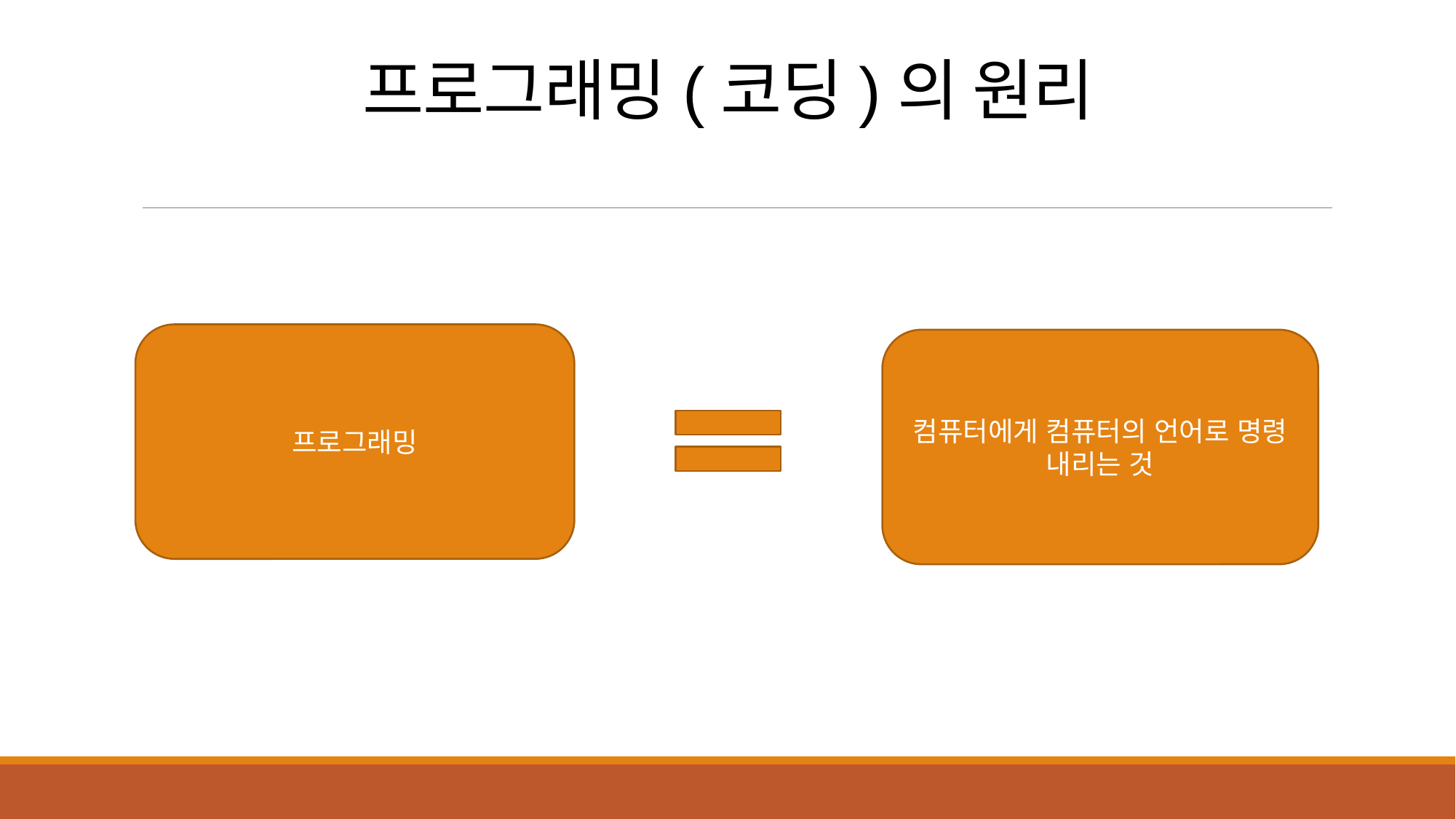

# 프로그래밍(코딩)의 원리
프로그래밍
컴퓨터에게 컴퓨터의 언어로 명령 내리는 것